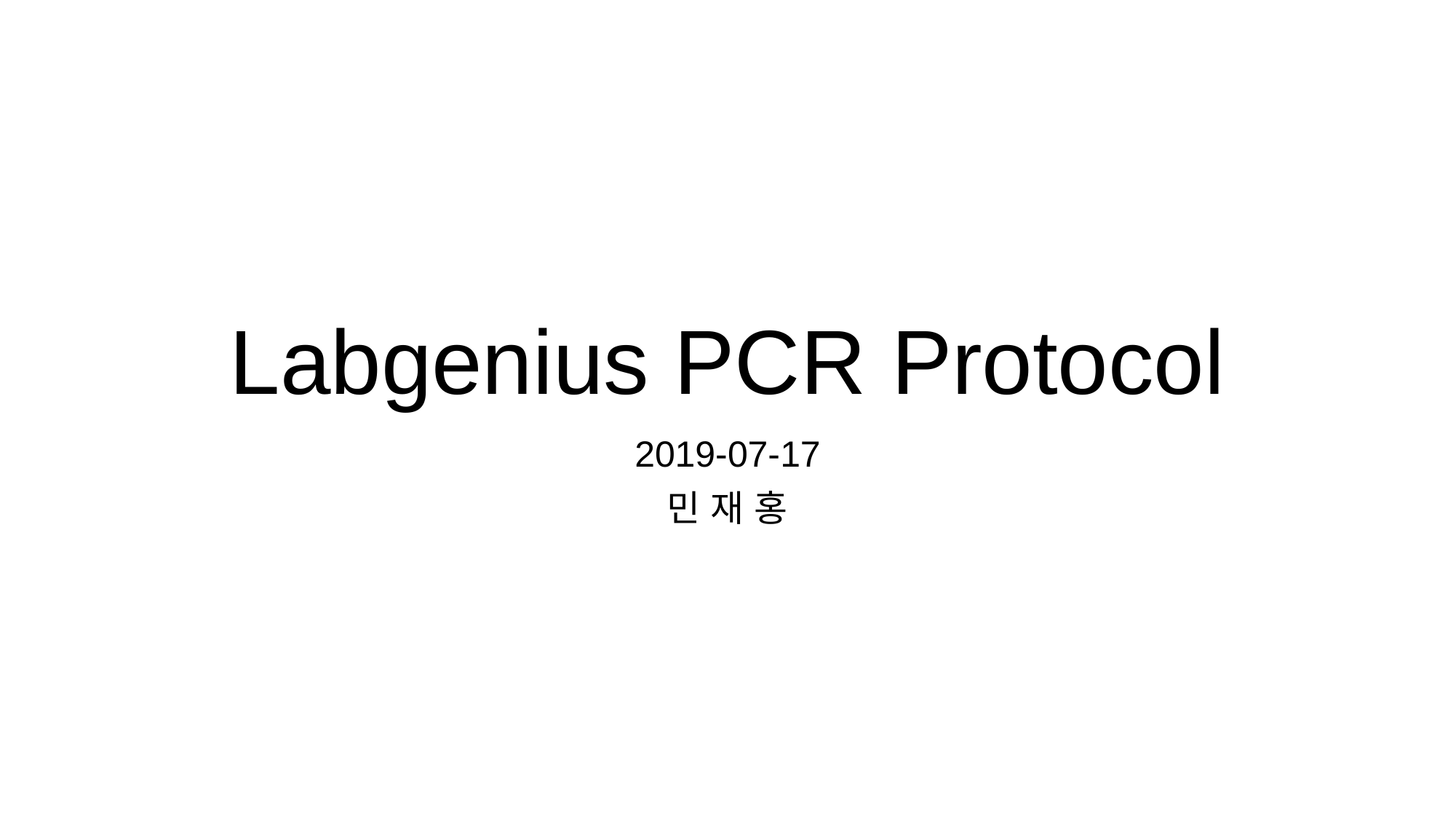

# Labgenius PCR Protocol
2019-07-17
민 재 홍